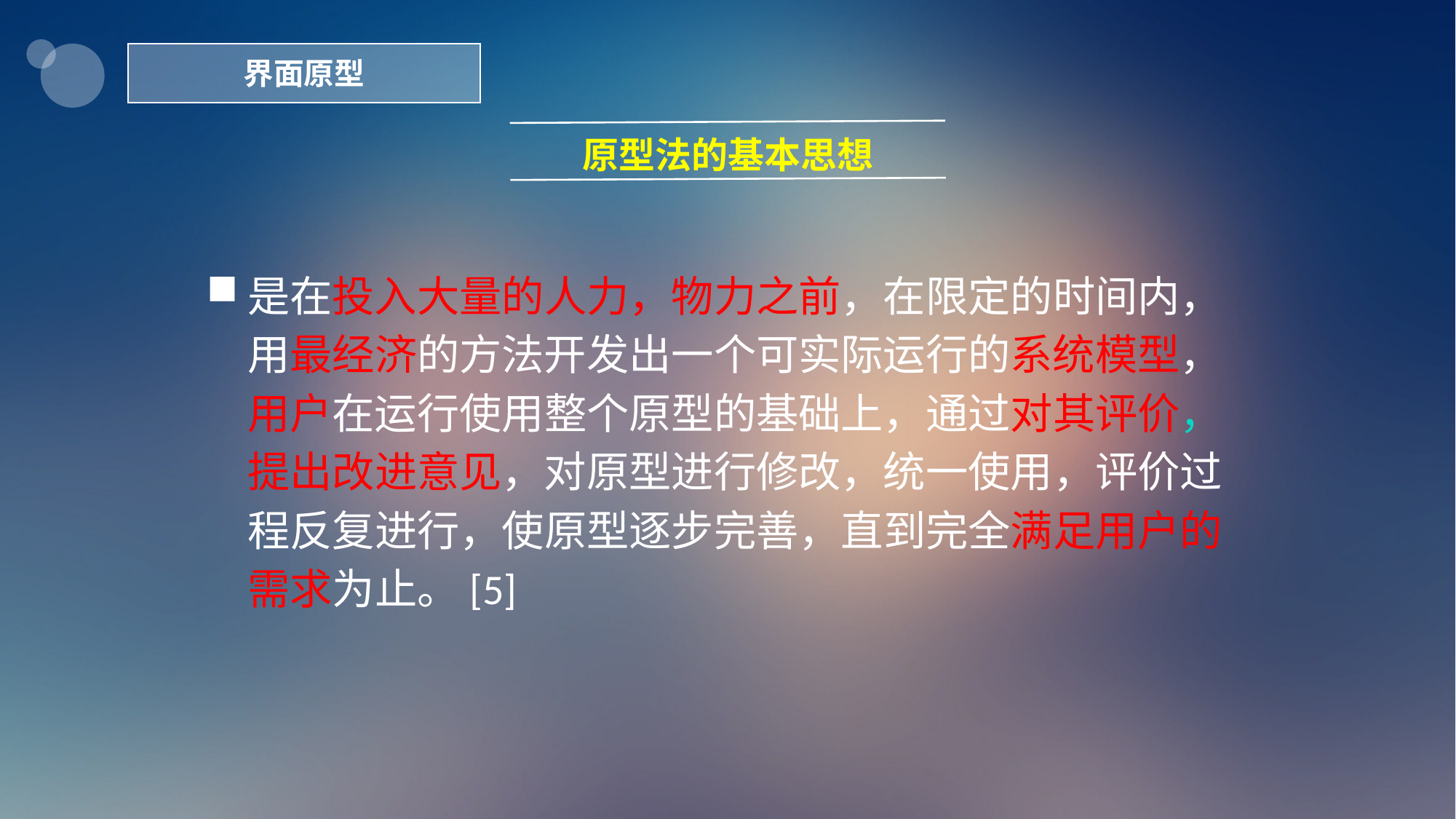

界面原型
原型法的基本思想
是在投入大量的人力，物力之前，在限定的时间内，用最经济的方法开发出一个可实际运行的系统模型，用户在运行使用整个原型的基础上，通过对其评价，提出改进意见，对原型进行修改，统一使用，评价过程反复进行，使原型逐步完善，直到完全满足用户的需求为止。[5]